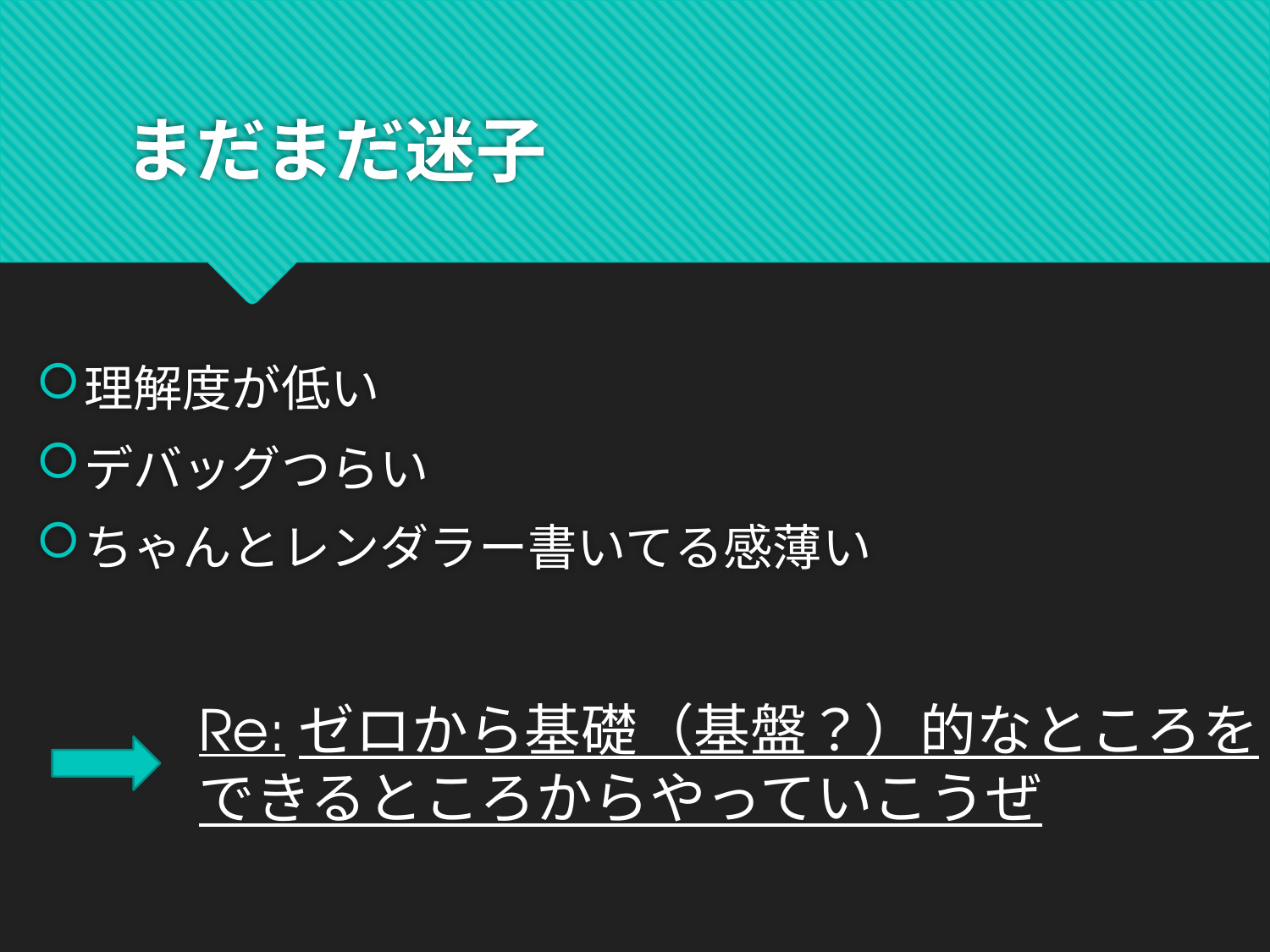

# まだまだ迷子
理解度が低い
デバッグつらい
ちゃんとレンダラー書いてる感薄い
Re:ゼロから基礎（基盤？）的なところを
できるところからやっていこうぜ